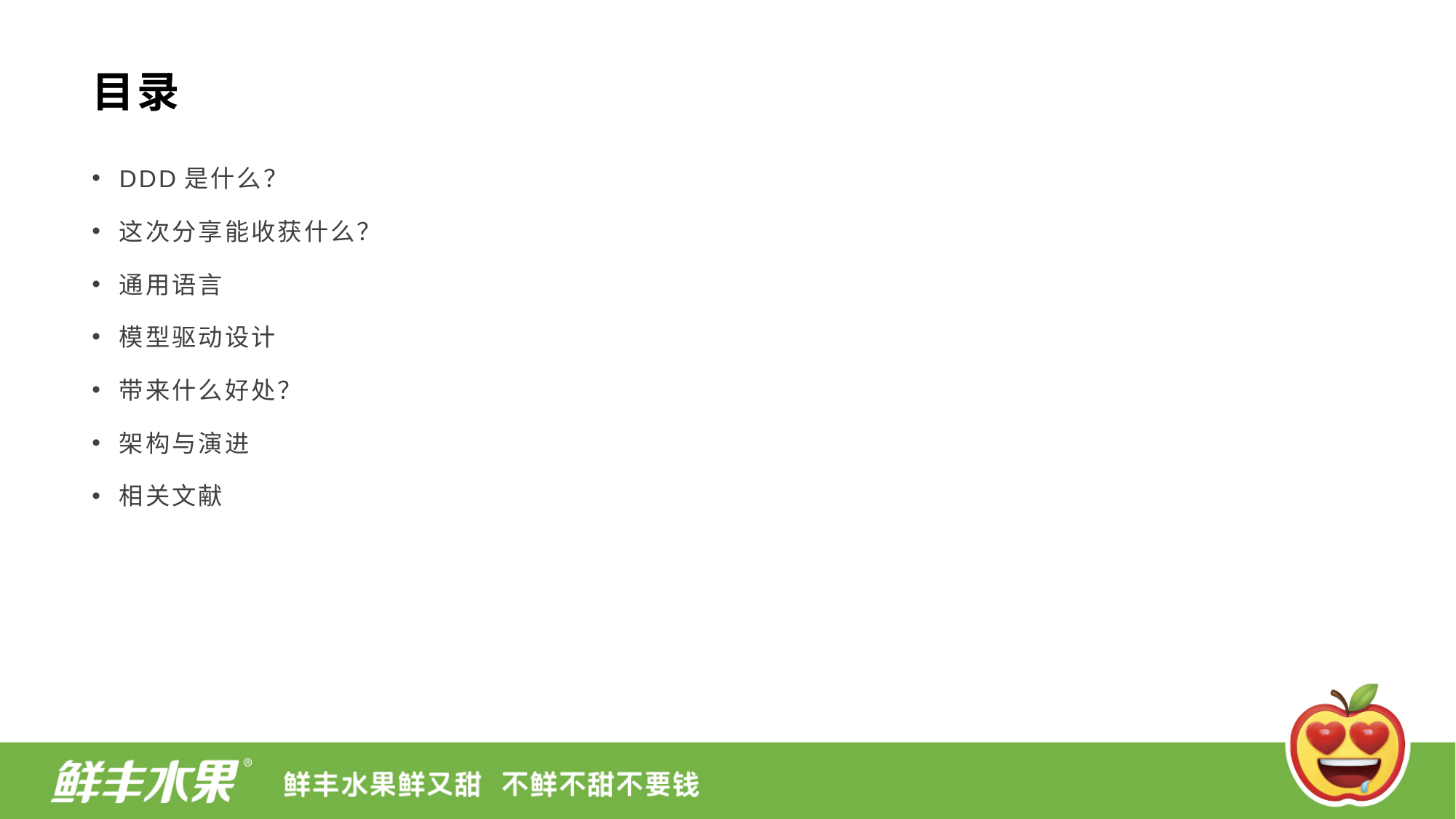

# 目录
DDD是什么？
这次分享能收获什么？
通用语言
模型驱动设计
带来什么好处？
架构与演进
相关文献